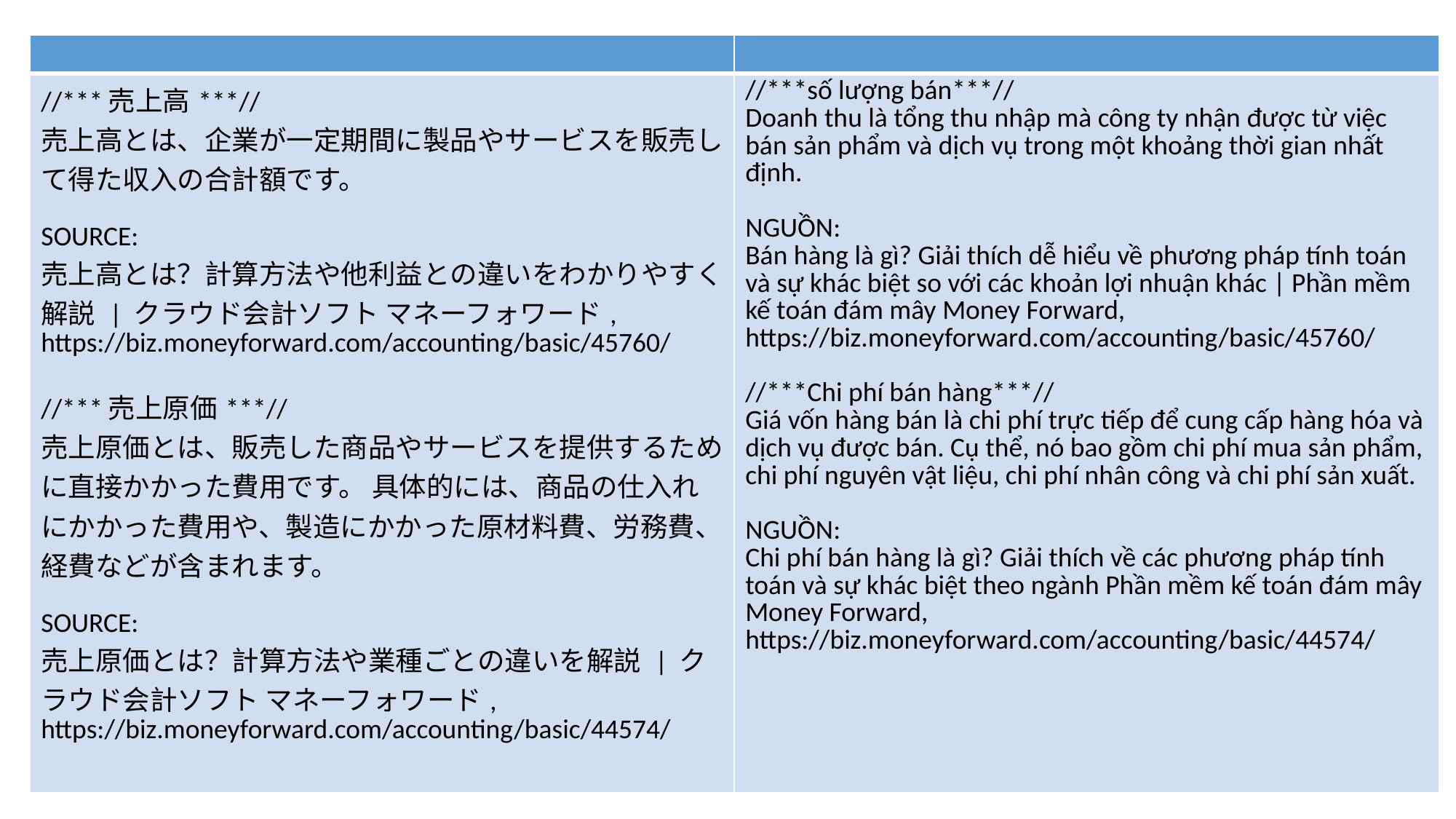

|  |  |
| --- | --- |
| //\*\*\*売上高\*\*\*// 売上高とは、企業が一定期間に製品やサービスを販売して得た収入の合計額です。 SOURCE: 売上高とは？計算方法や他利益との違いをわかりやすく解説 | クラウド会計ソフト マネーフォワード, https://biz.moneyforward.com/accounting/basic/45760/ //\*\*\*売上原価\*\*\*// 売上原価とは、販売した商品やサービスを提供するために直接かかった費用です。 具体的には、商品の仕入れにかかった費用や、製造にかかった原材料費、労務費、経費などが含まれます。 SOURCE: 売上原価とは？計算方法や業種ごとの違いを解説 | クラウド会計ソフト マネーフォワード, https://biz.moneyforward.com/accounting/basic/44574/ | //\*\*\*số lượng bán\*\*\*// Doanh thu là tổng thu nhập mà công ty nhận được từ việc bán sản phẩm và dịch vụ trong một khoảng thời gian nhất định. NGUỒN: Bán hàng là gì? Giải thích dễ hiểu về phương pháp tính toán và sự khác biệt so với các khoản lợi nhuận khác | Phần mềm kế toán đám mây Money Forward, https://biz.moneyforward.com/accounting/basic/45760/ //\*\*\*Chi phí bán hàng\*\*\*// Giá vốn hàng bán là chi phí trực tiếp để cung cấp hàng hóa và dịch vụ được bán. Cụ thể, nó bao gồm chi phí mua sản phẩm, chi phí nguyên vật liệu, chi phí nhân công và chi phí sản xuất. NGUỒN: Chi phí bán hàng là gì? Giải thích về các phương pháp tính toán và sự khác biệt theo ngành Phần mềm kế toán đám mây Money Forward, https://biz.moneyforward.com/accounting/basic/44574/ |